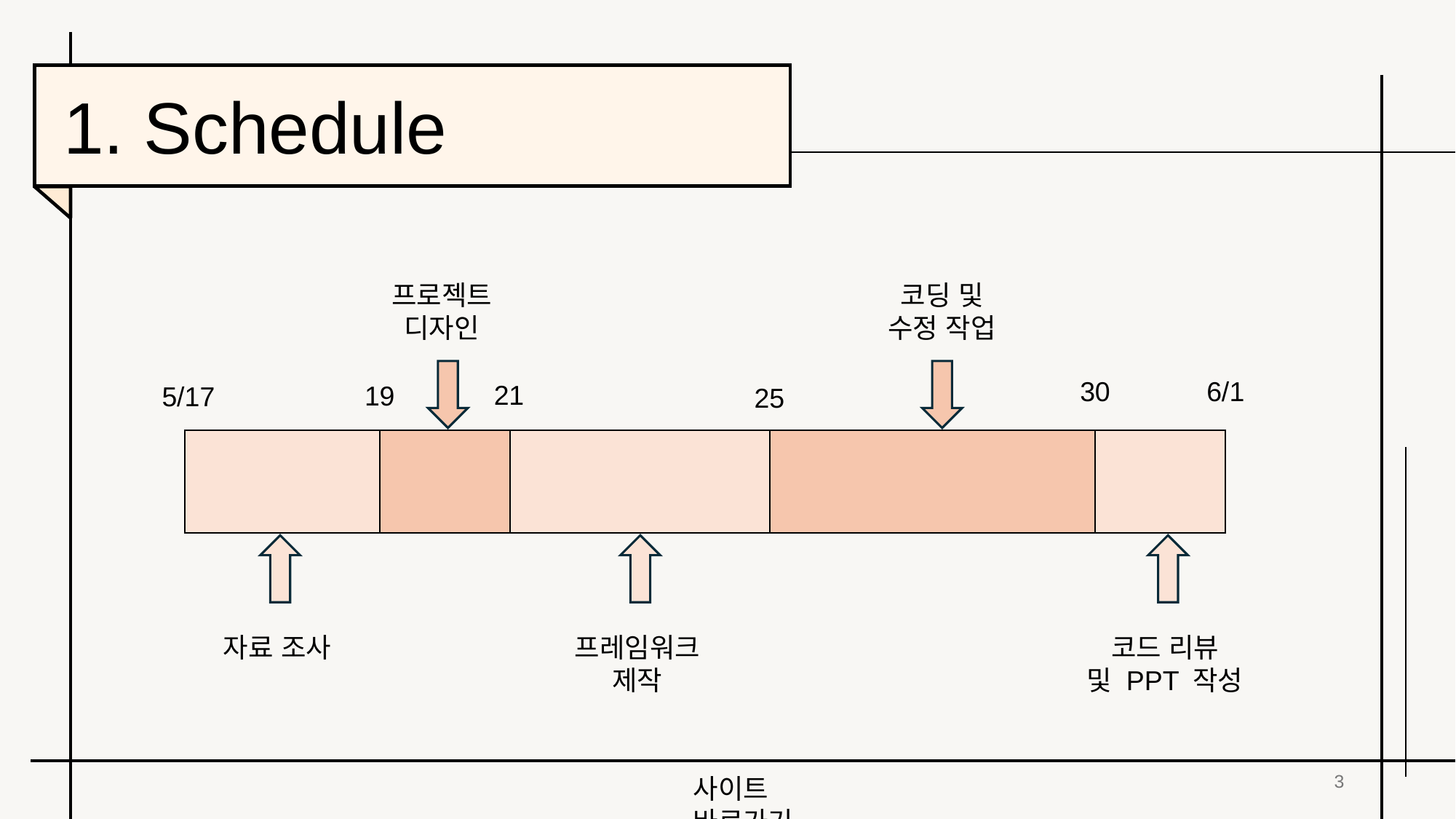

1. Schedule
프로젝트 디자인
코딩 및
수정 작업

30
6/1
21
19
5/17
25
|  |  |  |  |  |
| --- | --- | --- | --- | --- |

자료 조사
프레임워크 제작
코드 리뷰
및 PPT 작성
3
사이트 바로가기